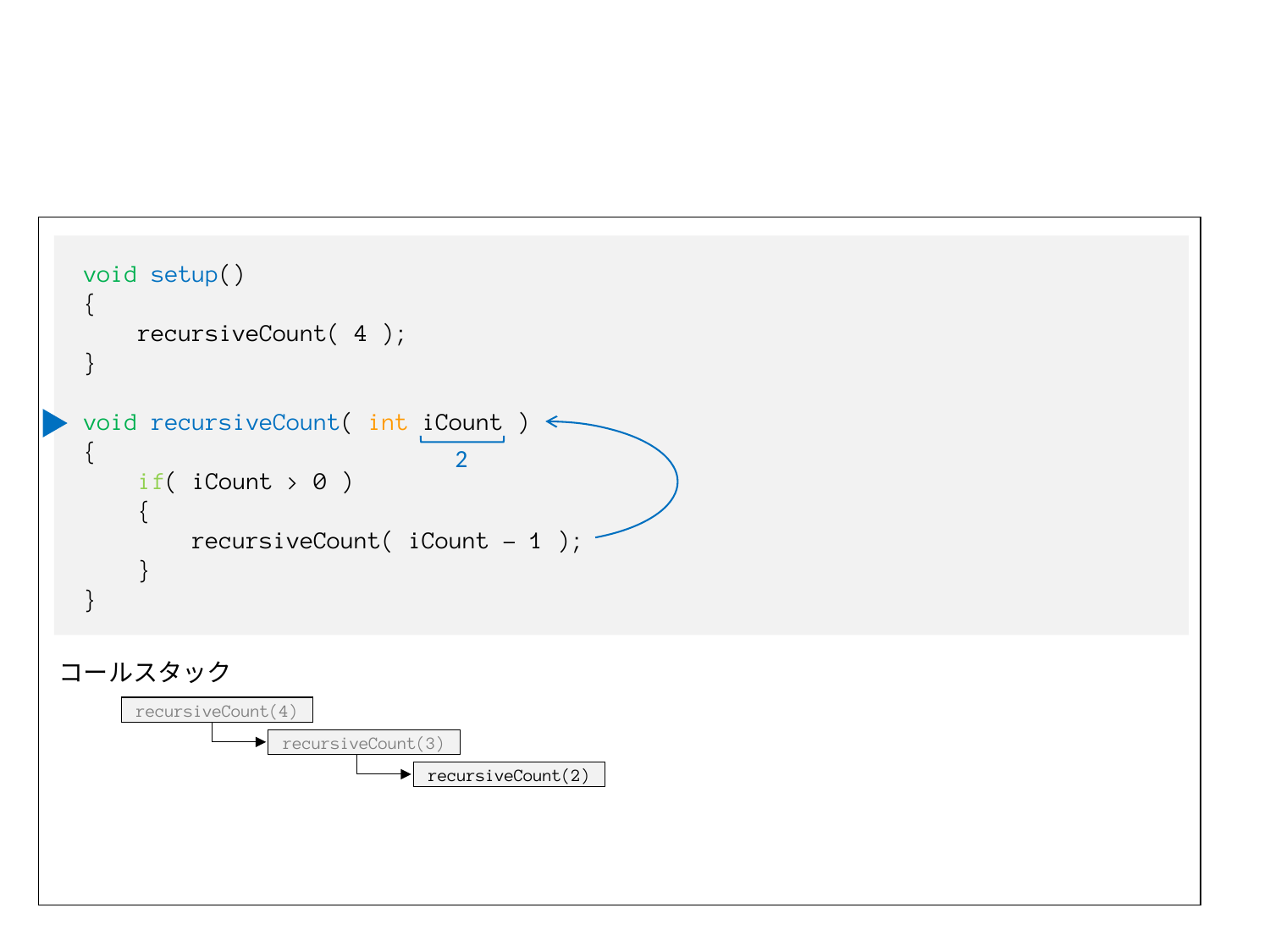

#

void setup()
{
    recursiveCount( 4 );
}

void recursiveCount( int iCount )
{
    if( iCount > 0 )
    {
        recursiveCount( iCount - 1 );
    }
}

2
コールスタック
recursiveCount(4)
recursiveCount(3)
recursiveCount(2)